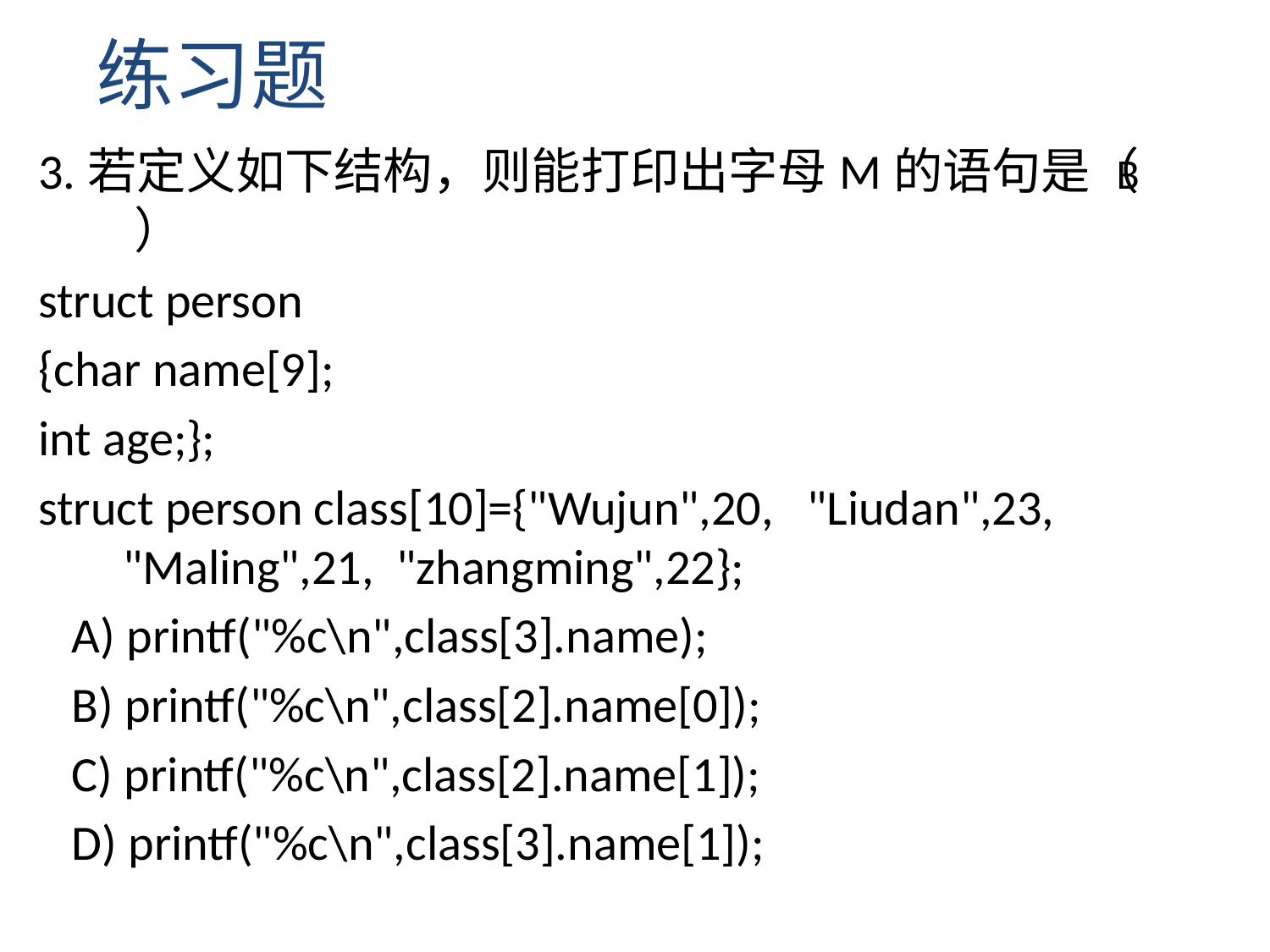

练习题
3.若定义如下结构，则能打印出字母M的语句是（   ）
struct person
{char name[9];
int age;};
struct person class[10]={"Wujun",20,   "Liudan",23,   "Maling",21,  "zhangming",22};
   A) printf("%c\n",class[3].name);
   B) printf("%c\n",class[2].name[0]);
   C) printf("%c\n",class[2].name[1]);
   D) printf("%c\n",class[3].name[1]);
B